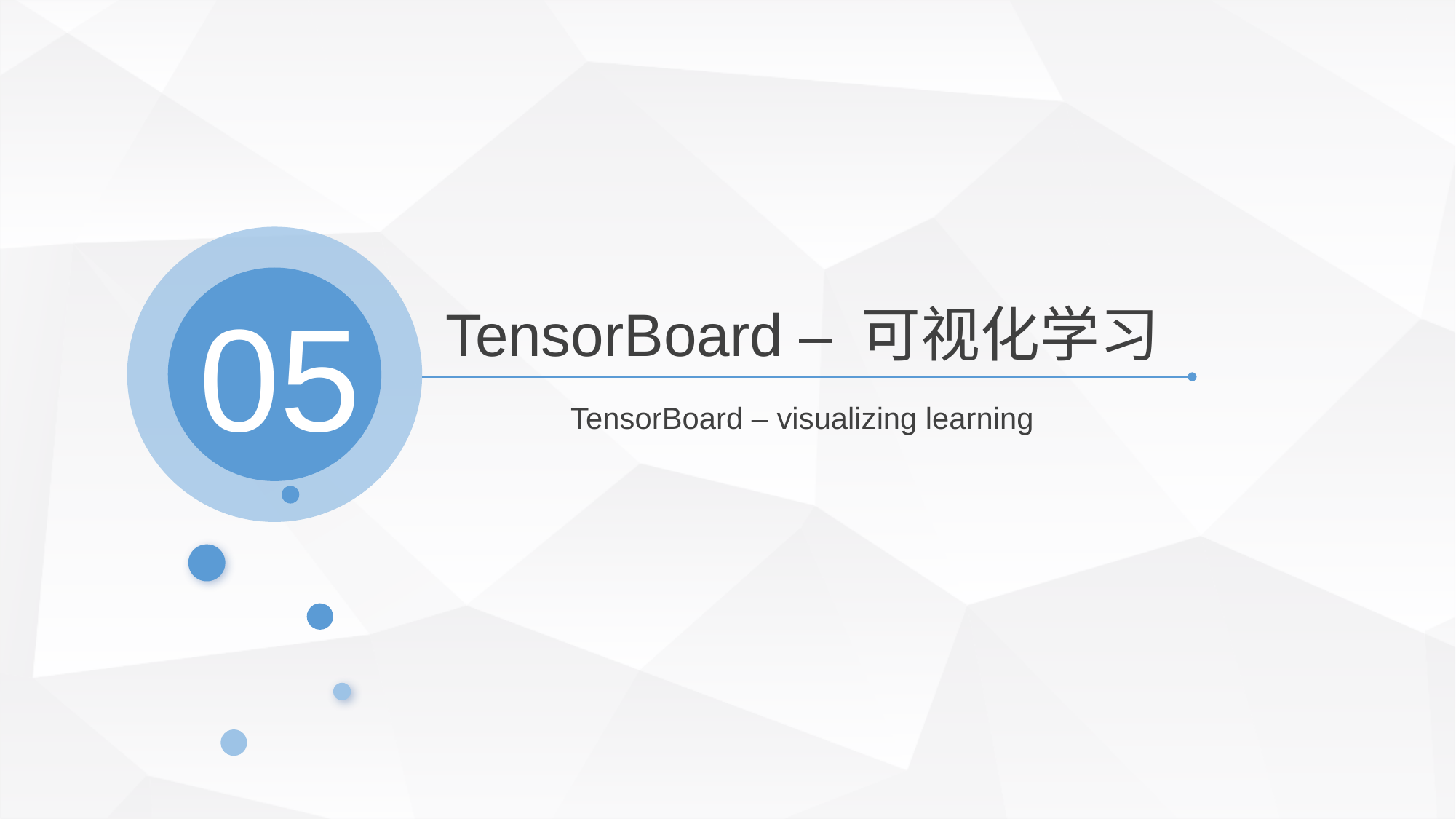

TensorBoard – 可视化学习
05
TensorBoard – visualizing learning